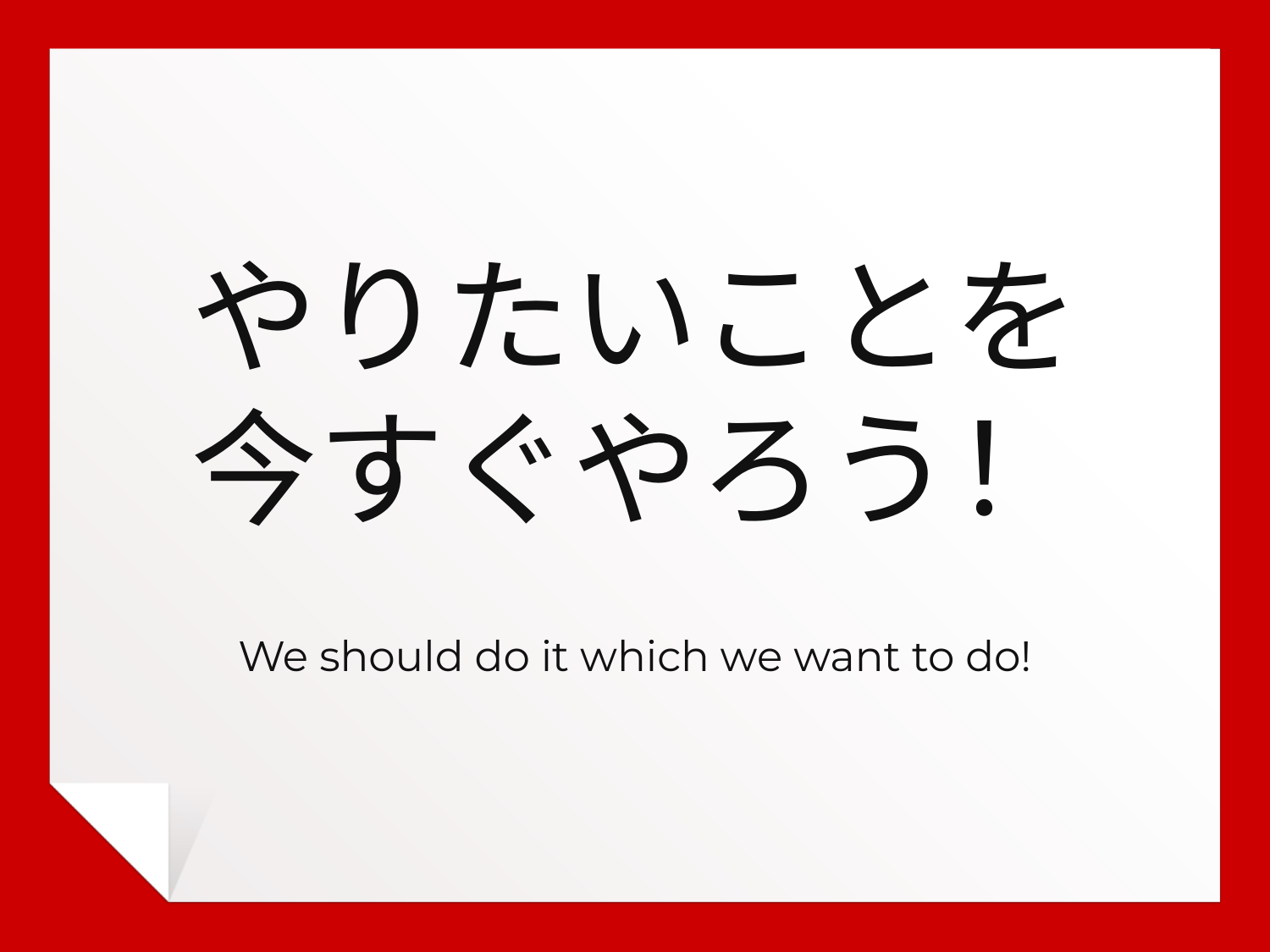

やりたいことを
今すぐやろう！
We should do it which we want to do!